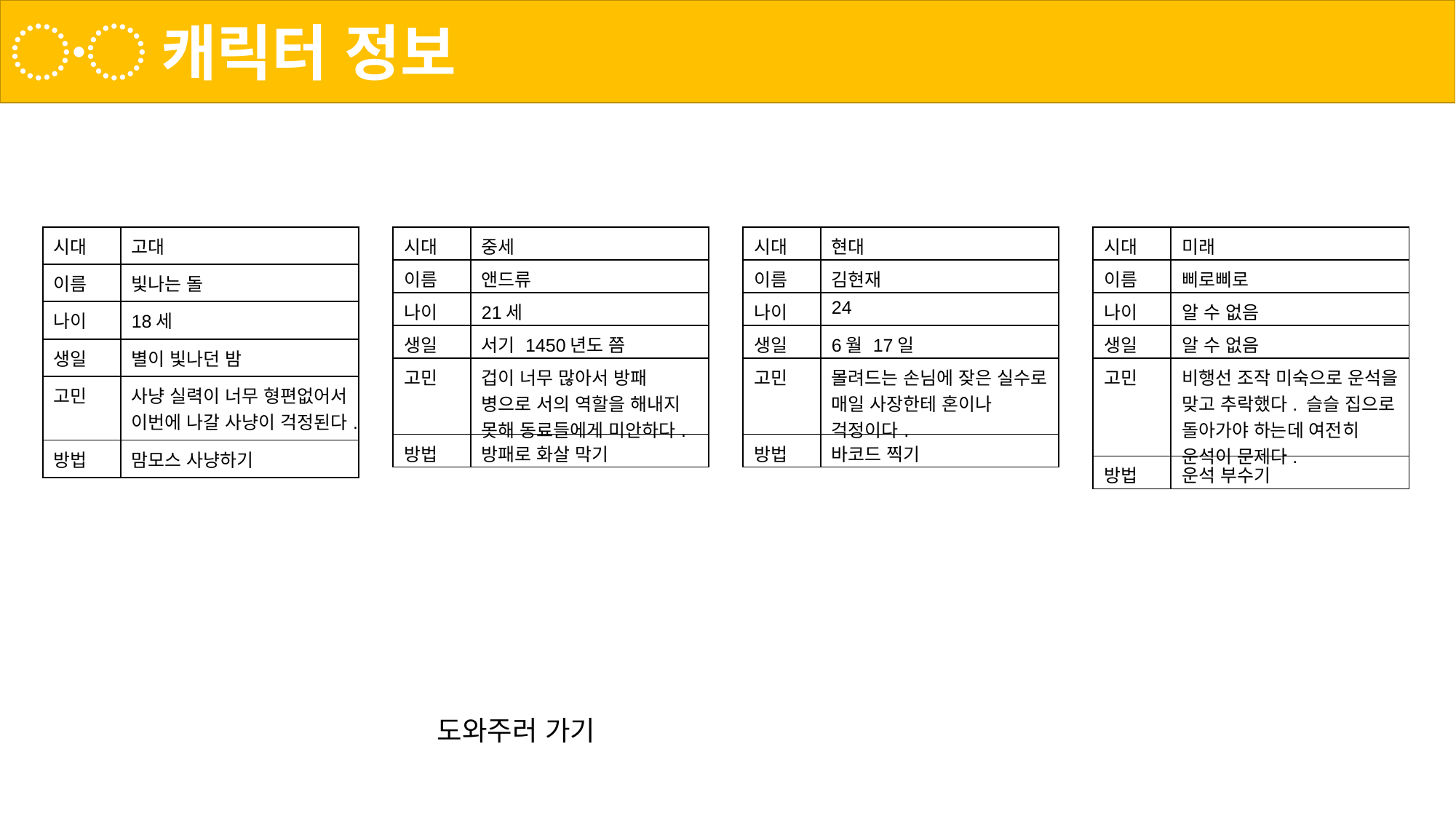

〮 캐릭터 정보
| 시대 | 고대 |
| --- | --- |
| 이름 | 빛나는 돌 |
| 나이 | 18세 |
| 생일 | 별이 빛나던 밤 |
| 고민 | 사냥 실력이 너무 형편없어서 이번에 나갈 사냥이 걱정된다. |
| 방법 | 맘모스 사냥하기 |
| 시대 | 중세 |
| --- | --- |
| 이름 | 앤드류 |
| 나이 | 21세 |
| 생일 | 서기 1450년도 쯤 |
| 고민 | 겁이 너무 많아서 방패 병으로 서의 역할을 해내지 못해 동료들에게 미안하다. |
| 방법 | 방패로 화살 막기 |
| 시대 | 현대 |
| --- | --- |
| 이름 | 김현재 |
| 나이 | 24 |
| 생일 | 6월 17일 |
| 고민 | 몰려드는 손님에 잦은 실수로 매일 사장한테 혼이나 걱정이다. |
| 방법 | 바코드 찍기 |
| 시대 | 미래 |
| --- | --- |
| 이름 | 삐로삐로 |
| 나이 | 알 수 없음 |
| 생일 | 알 수 없음 |
| 고민 | 비행선 조작 미숙으로 운석을 맞고 추락했다. 슬슬 집으로 돌아가야 하는데 여전히 운석이 문제다. |
| 방법 | 운석 부수기 |
도와주러 가기